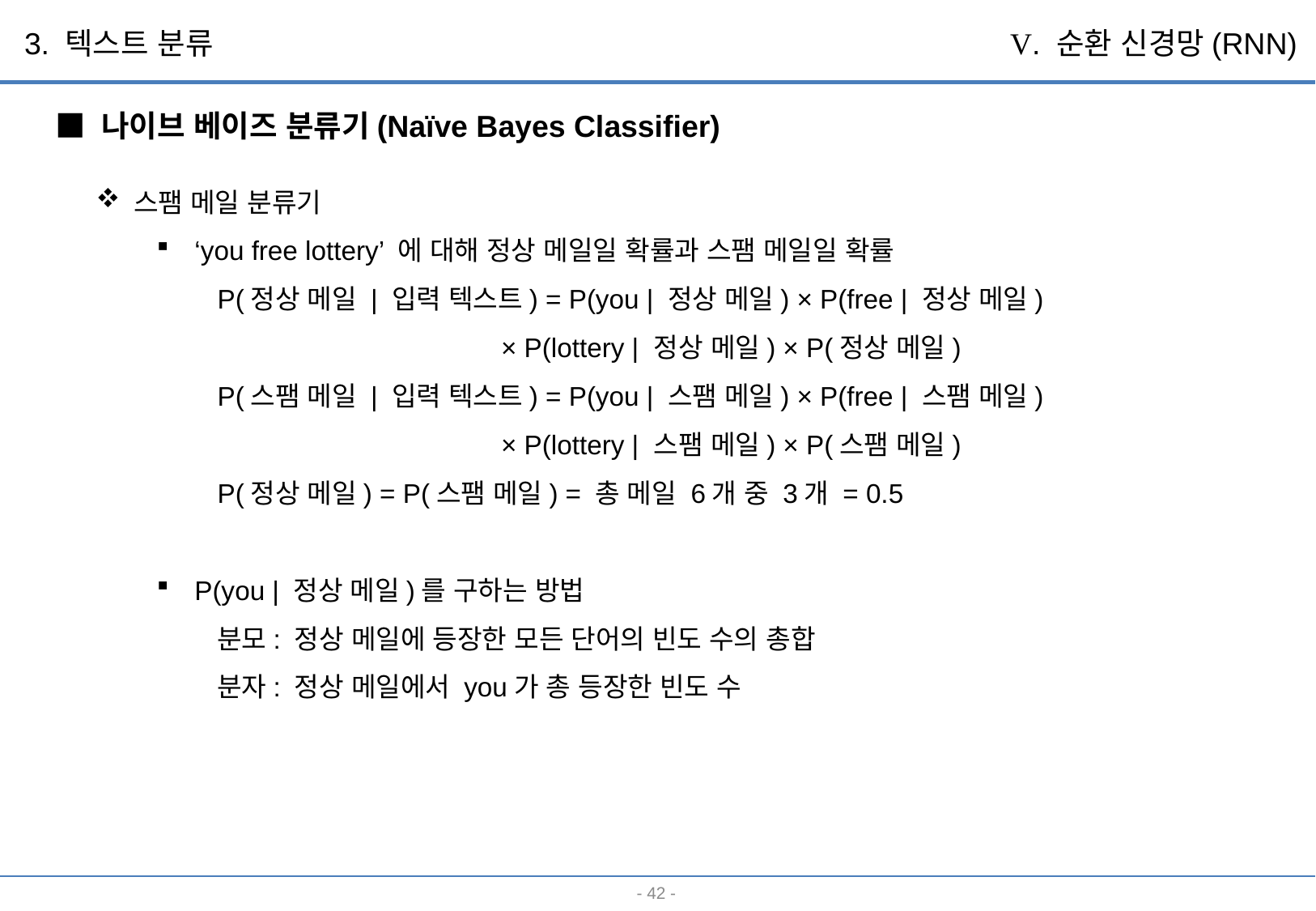

3. 텍스트 분류
V. 순환 신경망(RNN)
■ 나이브 베이즈 분류기(Naïve Bayes Classifier)
스팸 메일 분류기
‘you free lottery’ 에 대해 정상 메일일 확률과 스팸 메일일 확률
P(정상 메일 | 입력 텍스트) = P(you | 정상 메일) × P(free | 정상 메일)
                                      × P(lottery | 정상 메일) × P(정상 메일)
P(스팸 메일 | 입력 텍스트) = P(you | 스팸 메일) × P(free | 스팸 메일)
                                      × P(lottery | 스팸 메일) × P(스팸 메일)
P(정상 메일) = P(스팸 메일) = 총 메일 6개 중 3개 = 0.5

P(you | 정상 메일)를 구하는 방법
분모: 정상 메일에 등장한 모든 단어의 빈도 수의 총합
분자: 정상 메일에서 you가 총 등장한 빈도 수
- 42 -